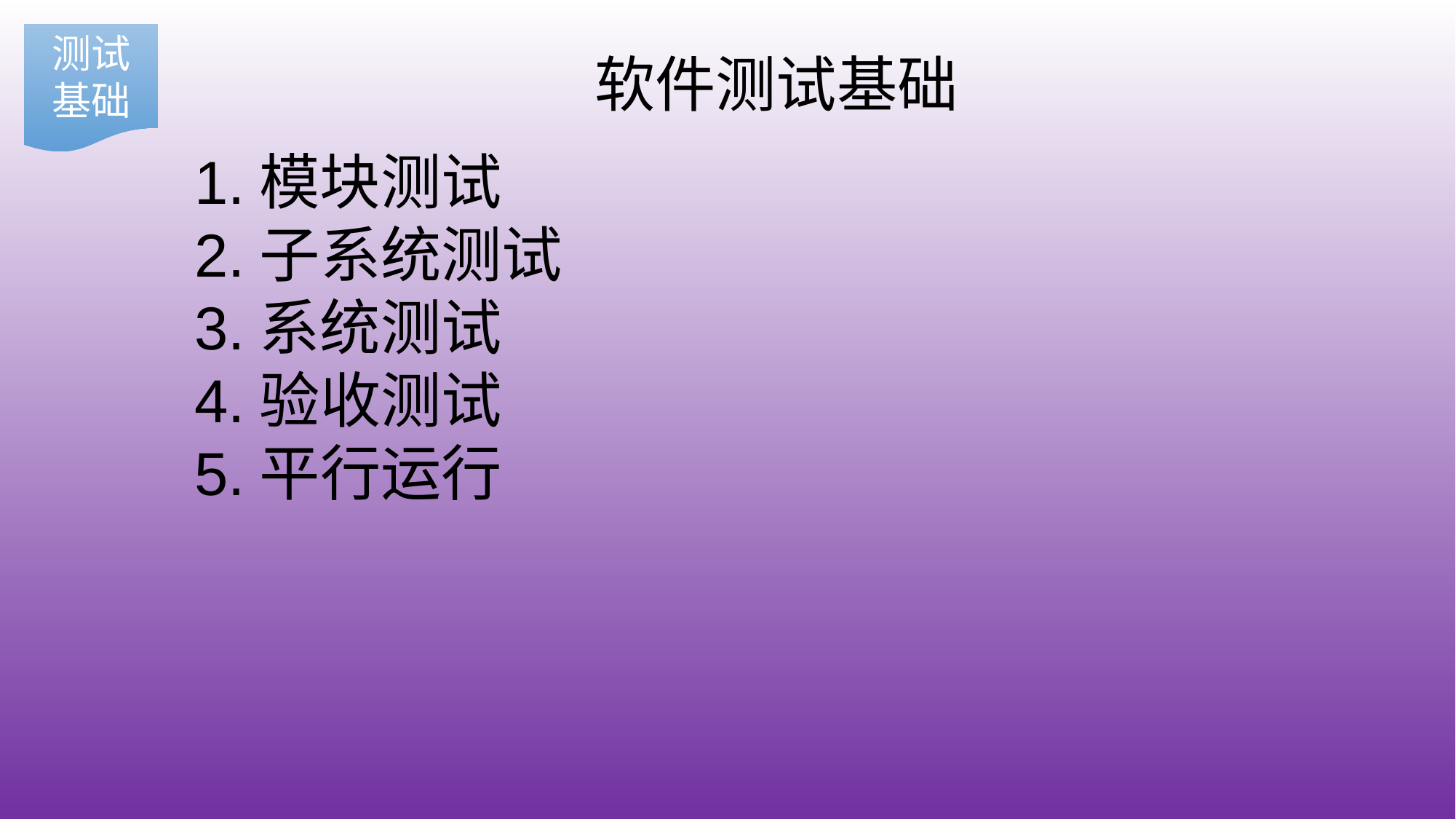

测试基础
		软件测试基础
1.模块测试
2.子系统测试
3.系统测试
4.验收测试
5.平行运行